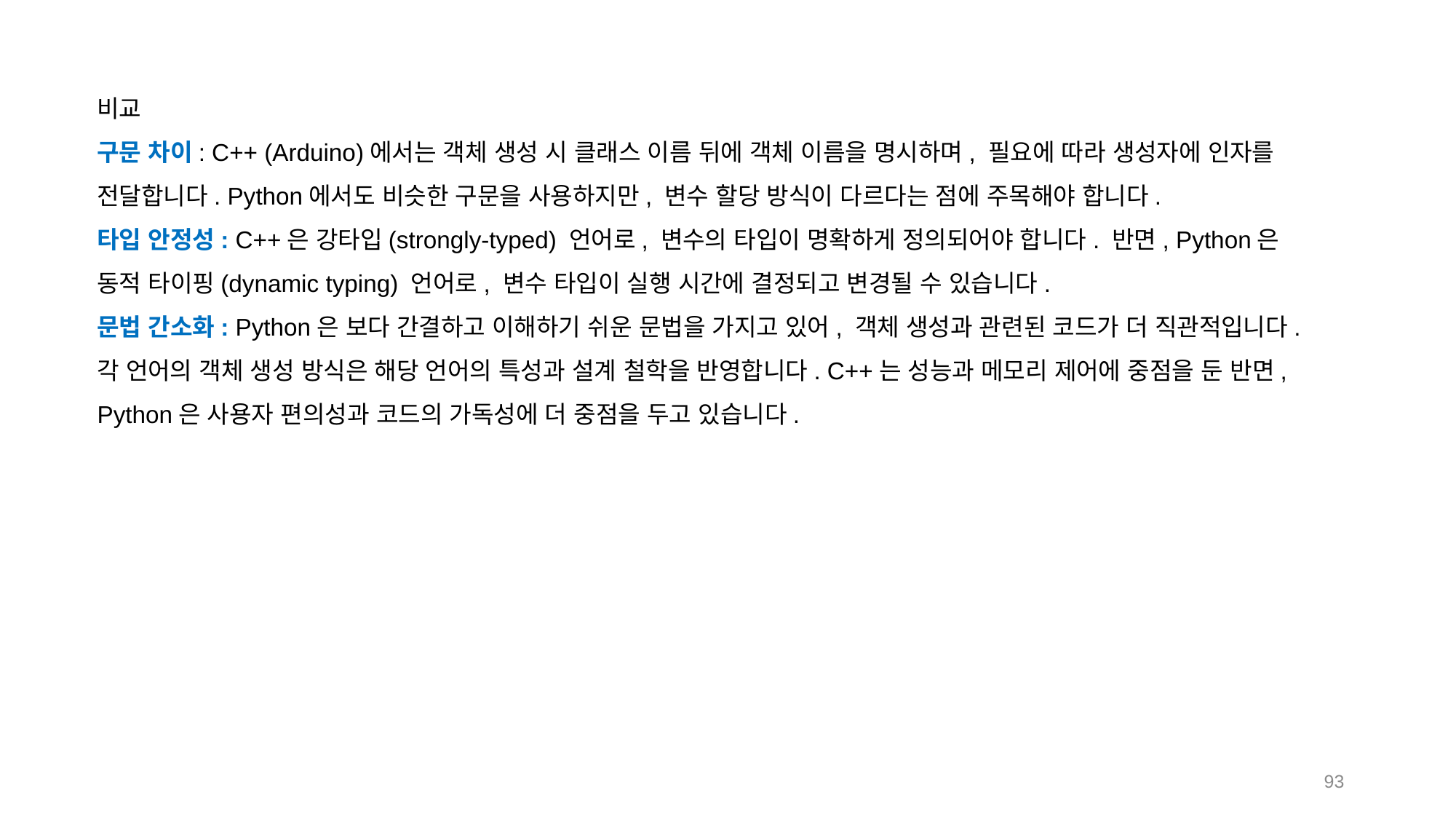

비교
구문 차이: C++ (Arduino)에서는 객체 생성 시 클래스 이름 뒤에 객체 이름을 명시하며, 필요에 따라 생성자에 인자를 전달합니다. Python에서도 비슷한 구문을 사용하지만, 변수 할당 방식이 다르다는 점에 주목해야 합니다.
타입 안정성: C++은 강타입(strongly-typed) 언어로, 변수의 타입이 명확하게 정의되어야 합니다. 반면, Python은 동적 타이핑(dynamic typing) 언어로, 변수 타입이 실행 시간에 결정되고 변경될 수 있습니다.
문법 간소화: Python은 보다 간결하고 이해하기 쉬운 문법을 가지고 있어, 객체 생성과 관련된 코드가 더 직관적입니다.
각 언어의 객체 생성 방식은 해당 언어의 특성과 설계 철학을 반영합니다. C++는 성능과 메모리 제어에 중점을 둔 반면, Python은 사용자 편의성과 코드의 가독성에 더 중점을 두고 있습니다.
93